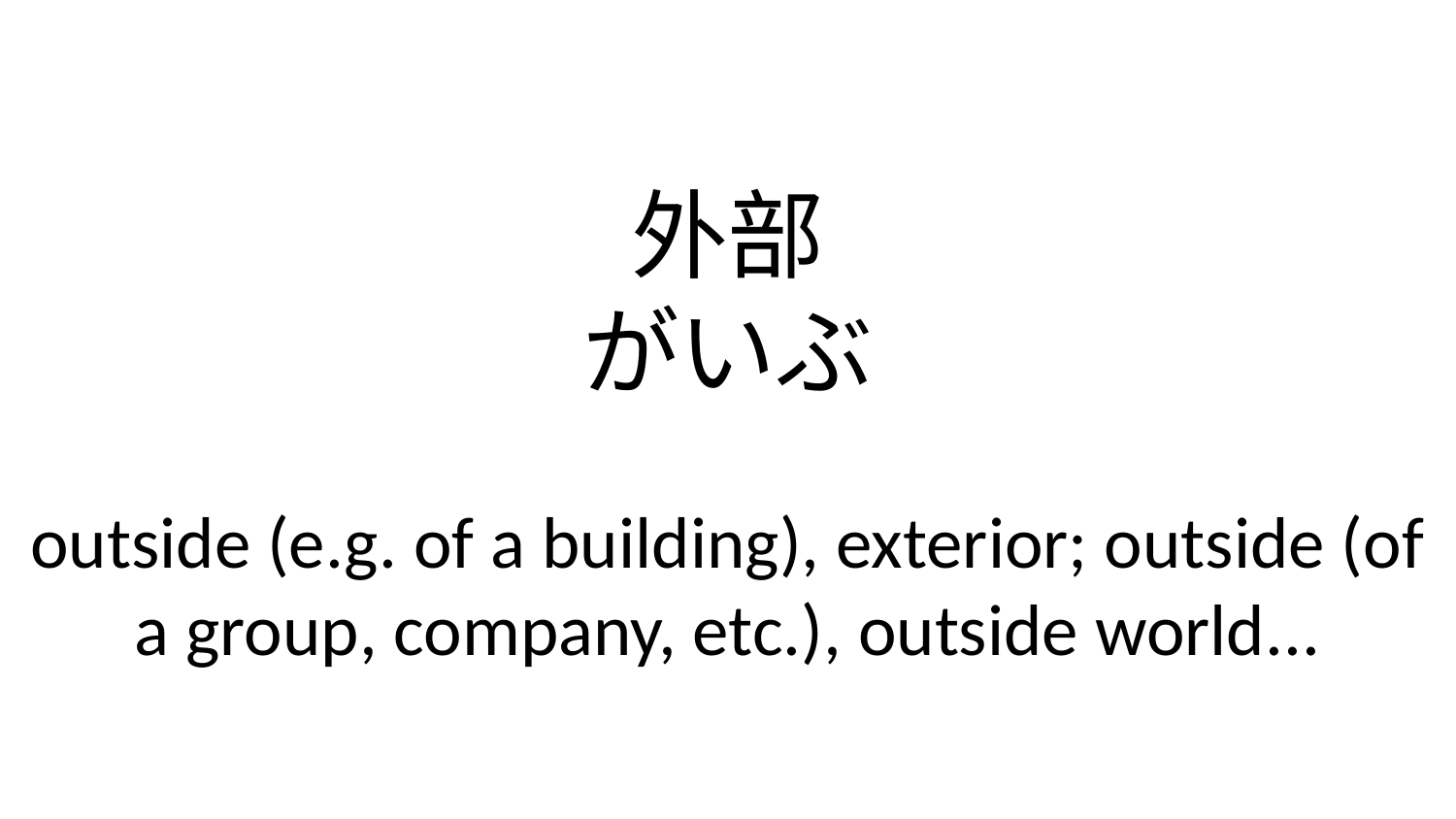

外部
がいぶ
outside (e.g. of a building), exterior; outside (of a group, company, etc.), outside world...